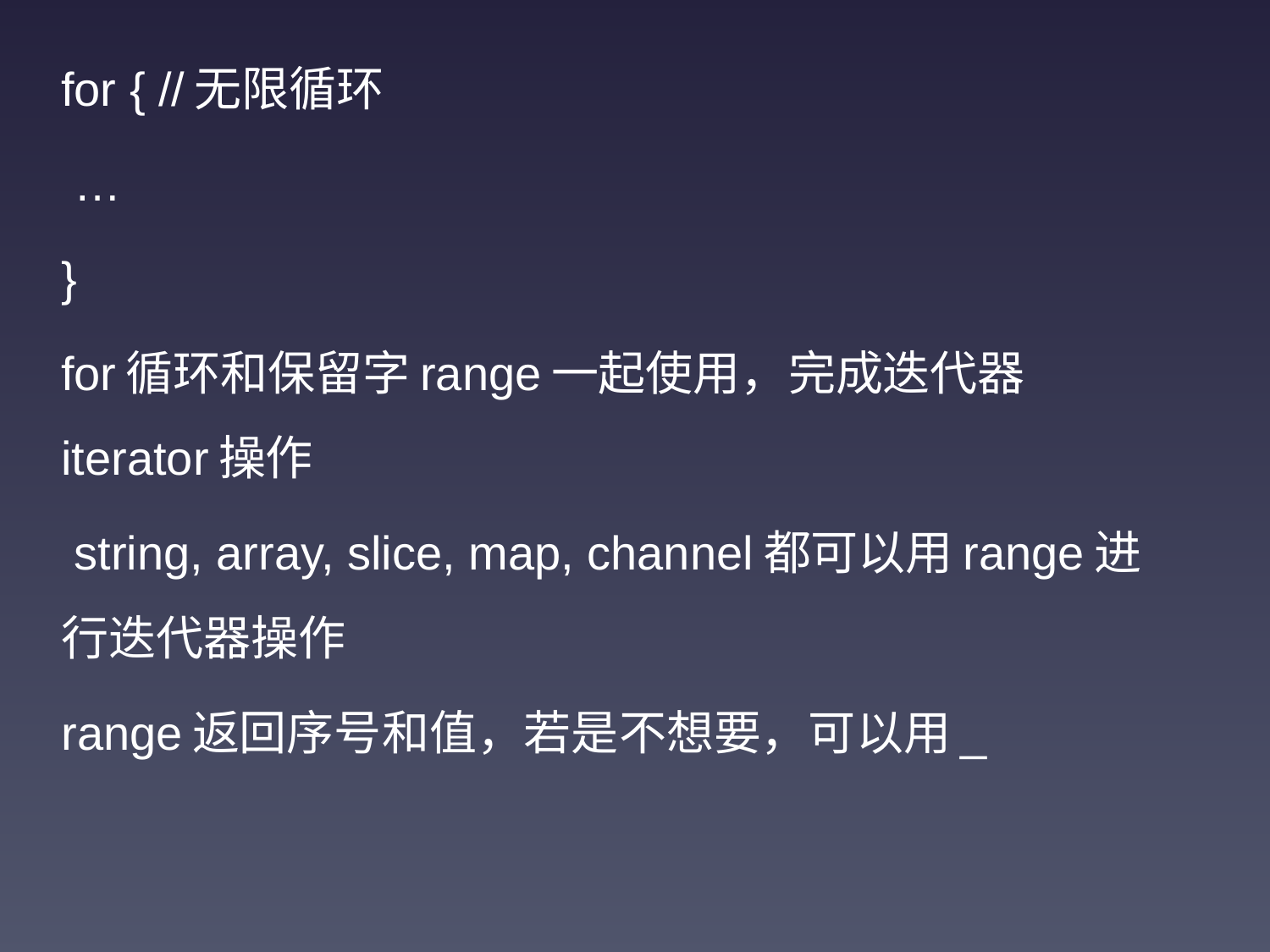

for { //无限循环
 …
}
for循环和保留字range一起使用，完成迭代器iterator操作
 string, array, slice, map, channel都可以用range进行迭代器操作
range返回序号和值，若是不想要，可以用_